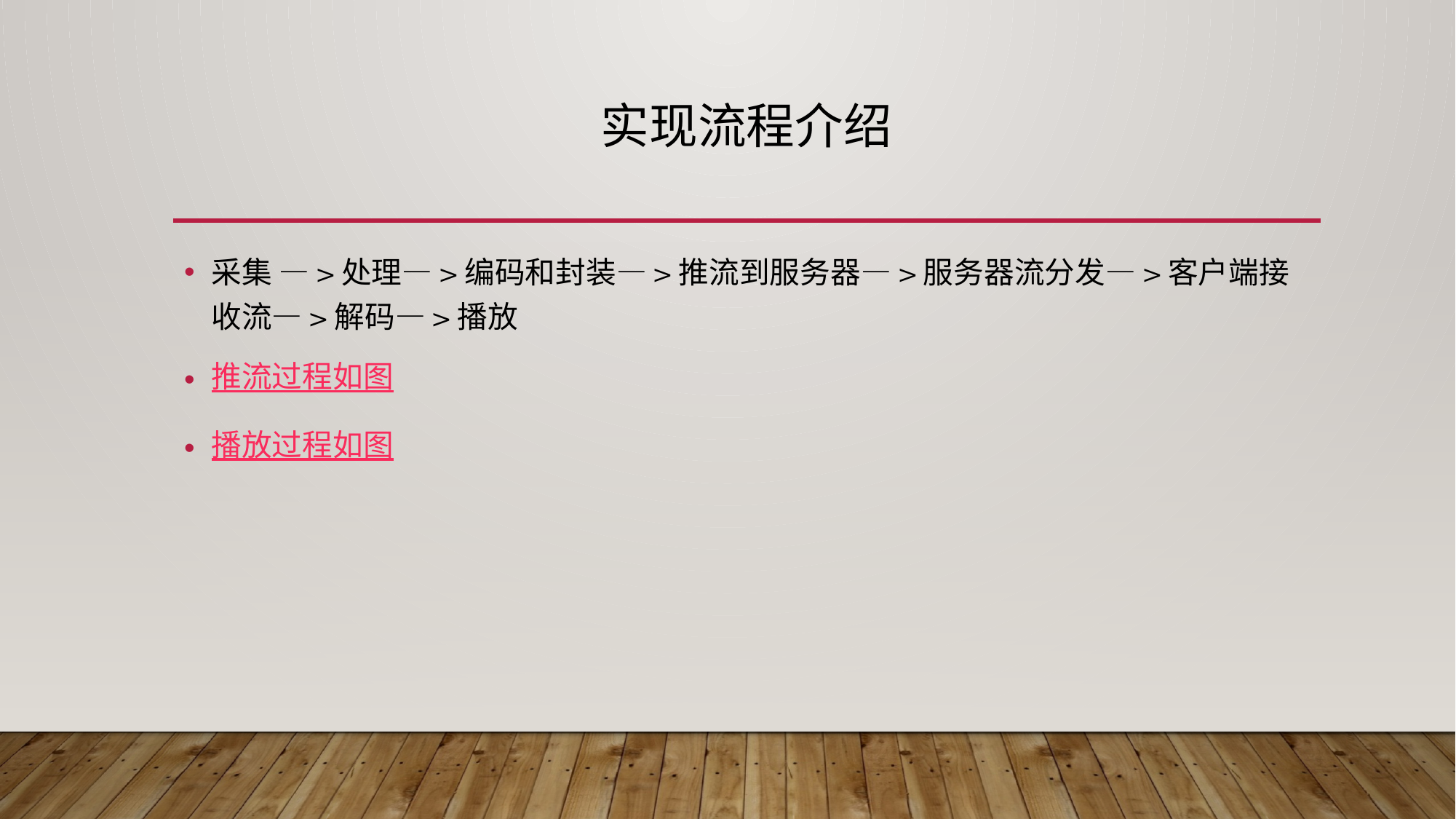

# 实现流程介绍
采集 —>处理—>编码和封装—>推流到服务器—>服务器流分发—>客户端接收流—>解码—>播放
推流过程如图
播放过程如图